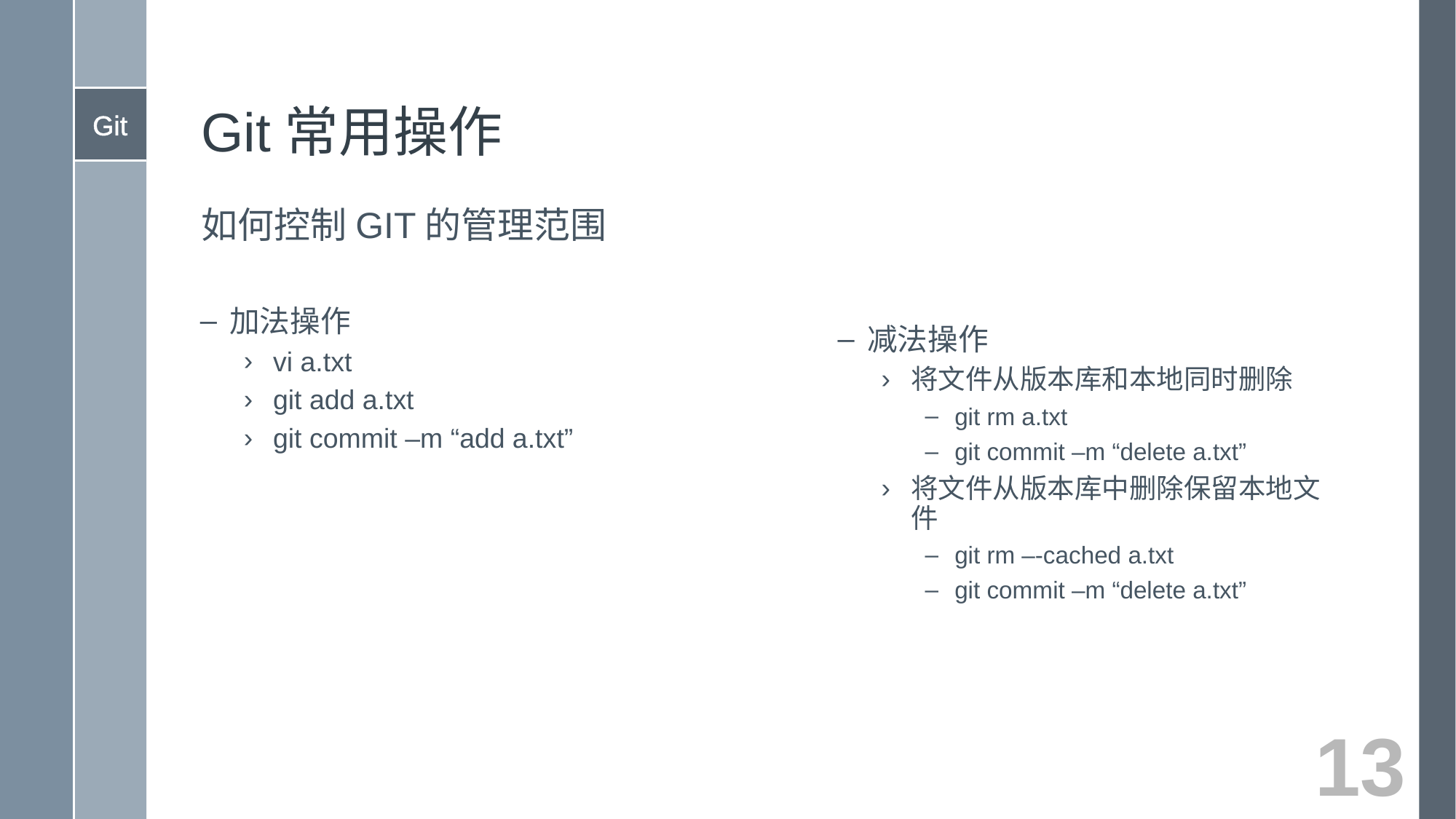

# Git常用操作
如何控制GIT的管理范围

减法操作
将文件从版本库和本地同时删除
git rm a.txt
git commit –m “delete a.txt”
将文件从版本库中删除保留本地文件
git rm –-cached a.txt
git commit –m “delete a.txt”
加法操作
vi a.txt
git add a.txt
git commit –m “add a.txt”
13